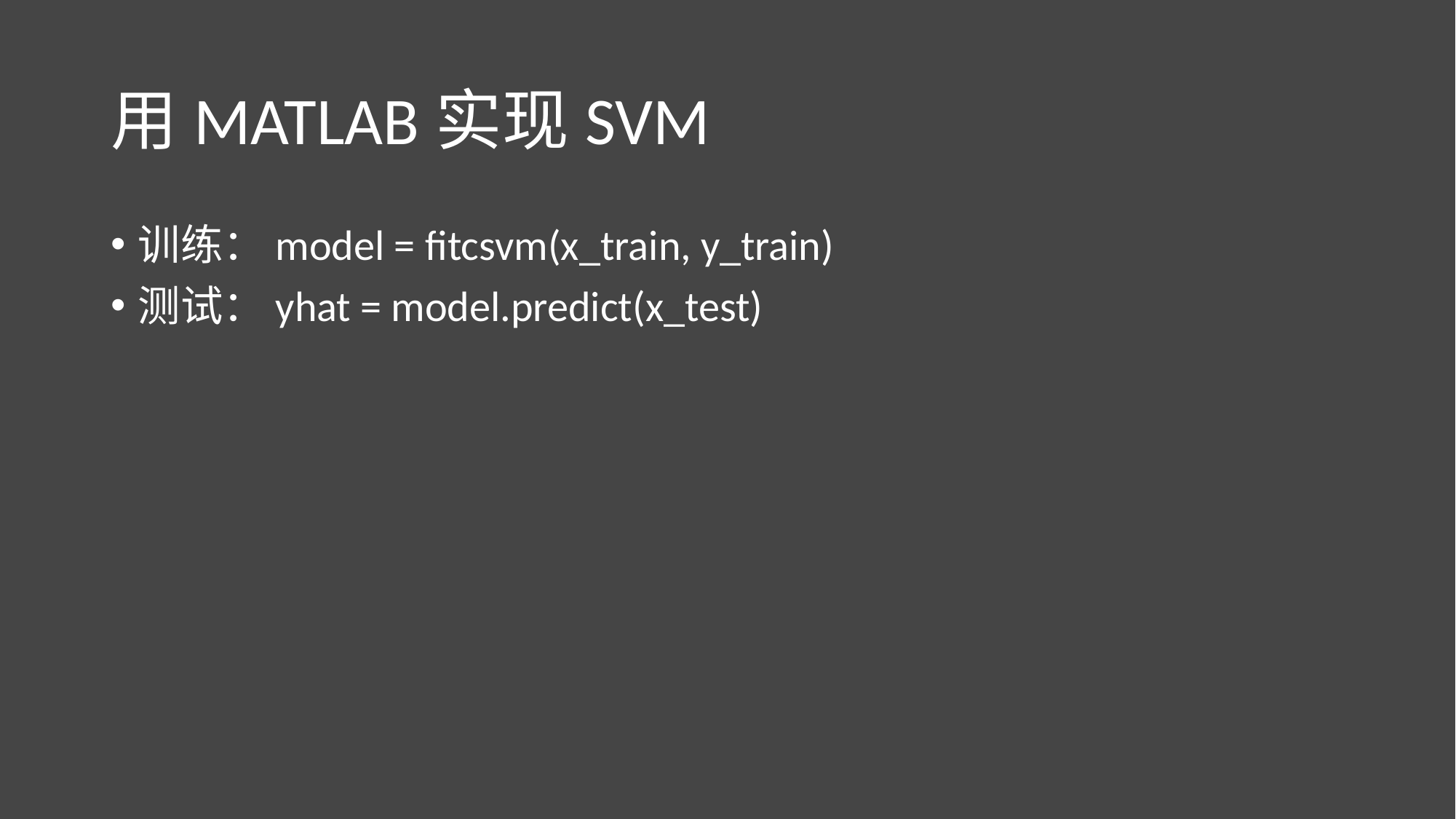

# 用MATLAB实现SVM
训练：model = fitcsvm(x_train, y_train)
测试：yhat = model.predict(x_test)